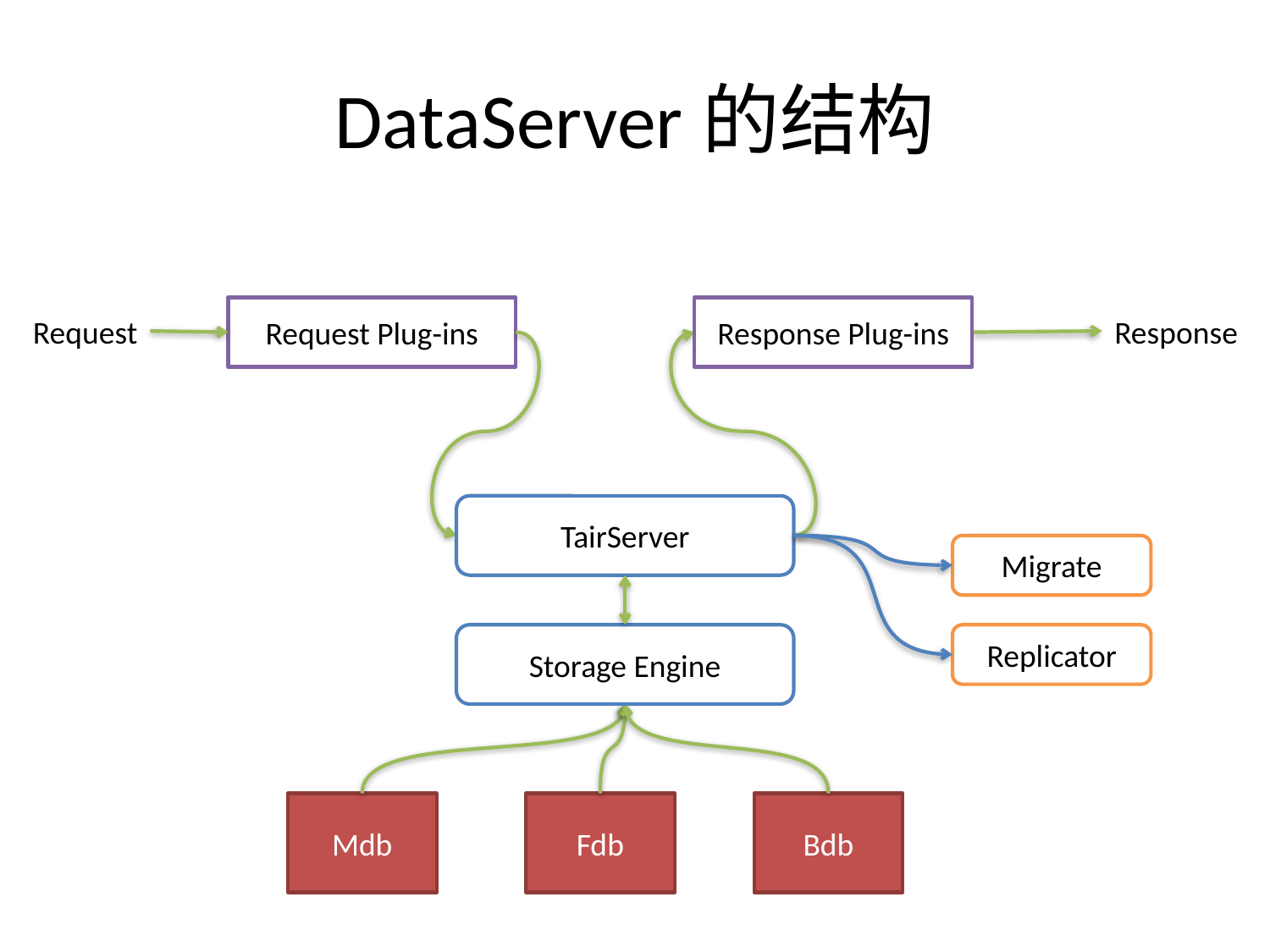

# DataServer的结构
Request Plug-ins
Response Plug-ins
Request
Response
TairServer
Migrate
Storage Engine
Replicator
Mdb
Fdb
Bdb